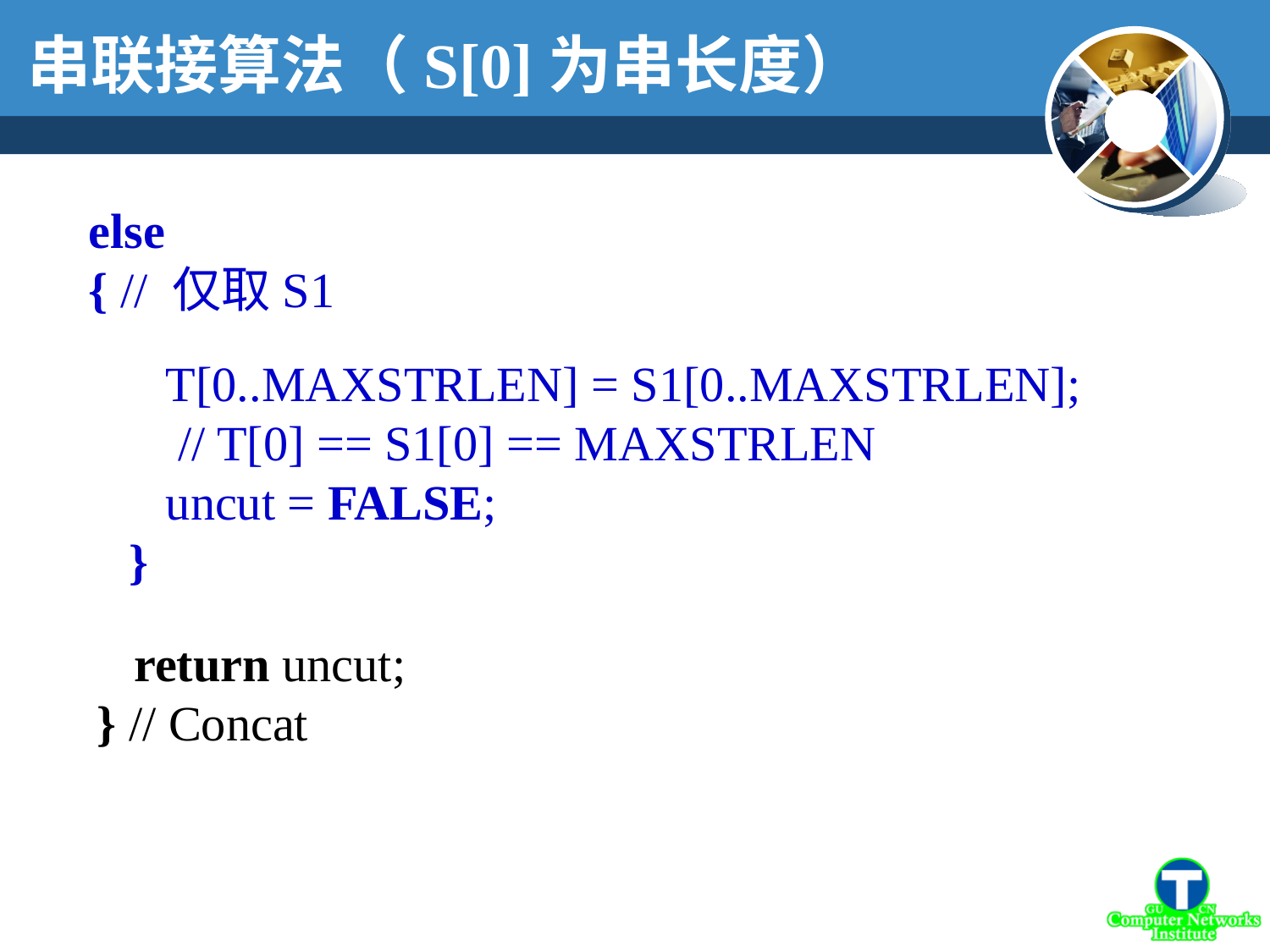

串联接算法（S[0]为串长度）
       else
       { // 仅取S1
   T[0..MAXSTRLEN] = S1[0..MAXSTRLEN];
    // T[0] == S1[0] == MAXSTRLEN
   uncut = FALSE;
}
   return uncut;
} // Concat